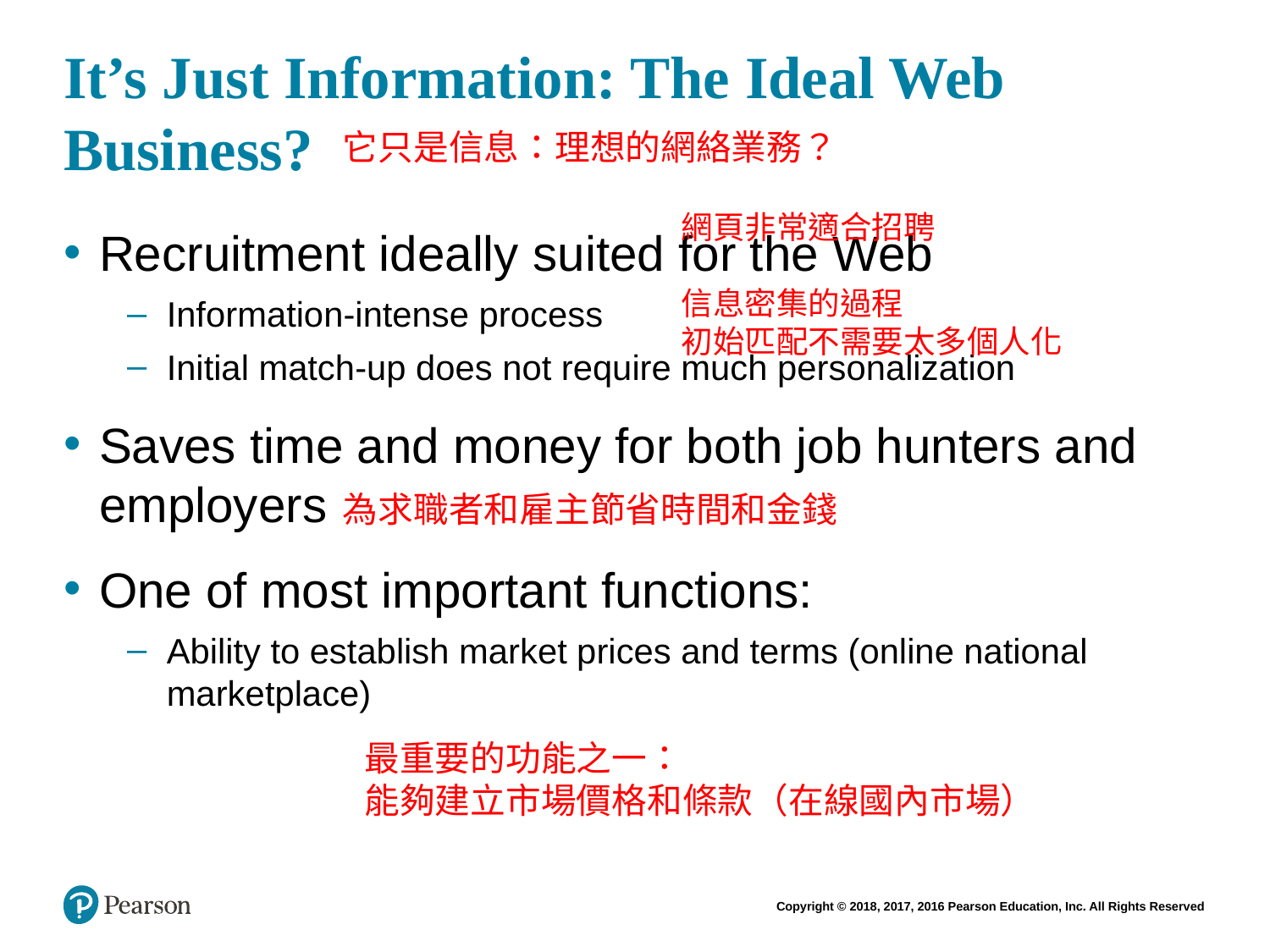

# It’s Just Information: The Ideal Web Business?
它只是信息：理想的網絡業務？
網頁非常適合招聘

信息密集的過程
初始匹配不需要太多個人化
Recruitment ideally suited for the Web
Information-intense process
Initial match-up does not require much personalization
Saves time and money for both job hunters and employers
One of most important functions:
Ability to establish market prices and terms (online national marketplace)
為求職者和雇主節省時間和金錢
最重要的功能之一：
能夠建立市場價格和條款（在線國內市場）